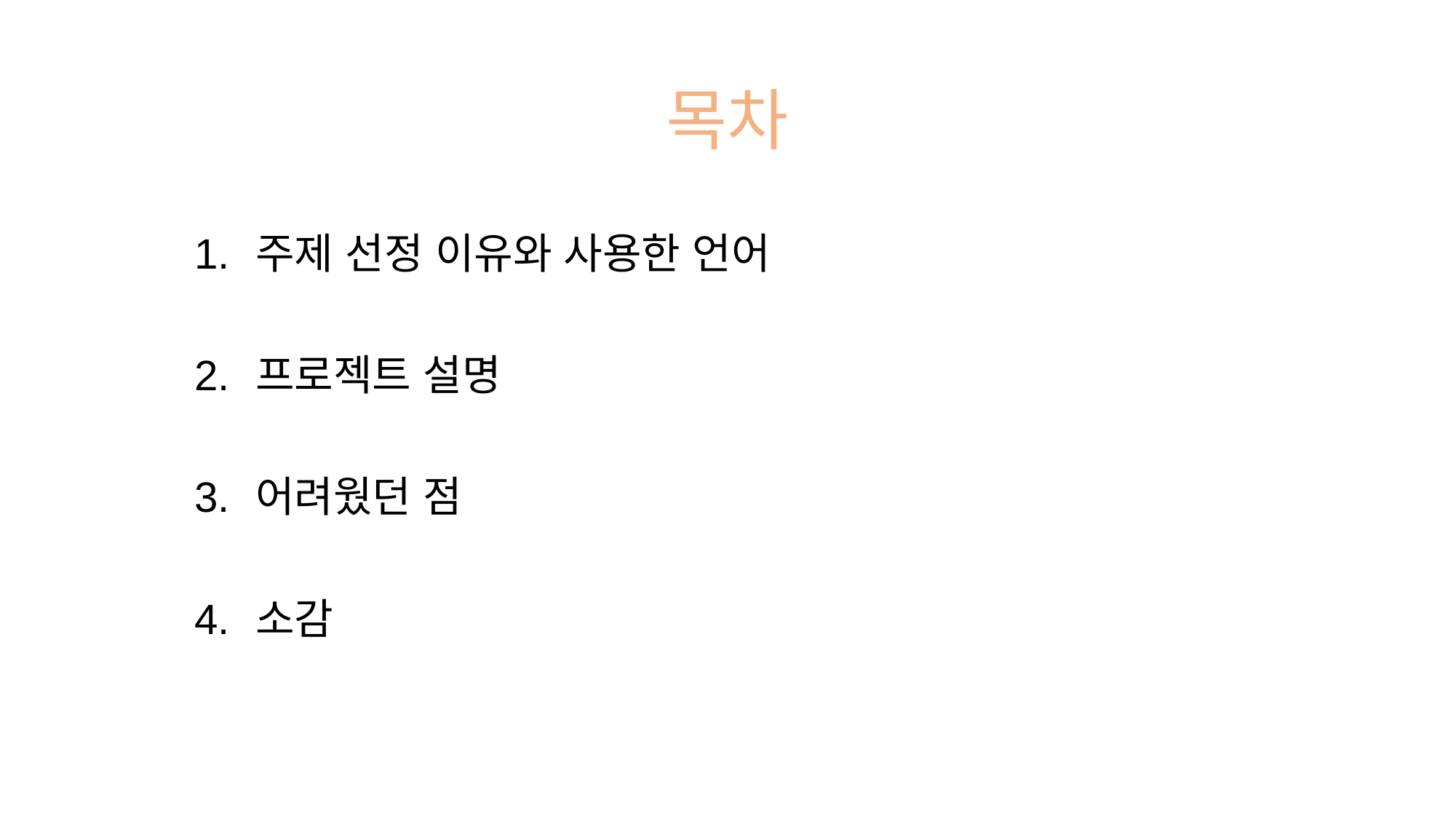

# 목차
주제 선정 이유와 사용한 언어

프로젝트 설명

어려웠던 점

소감